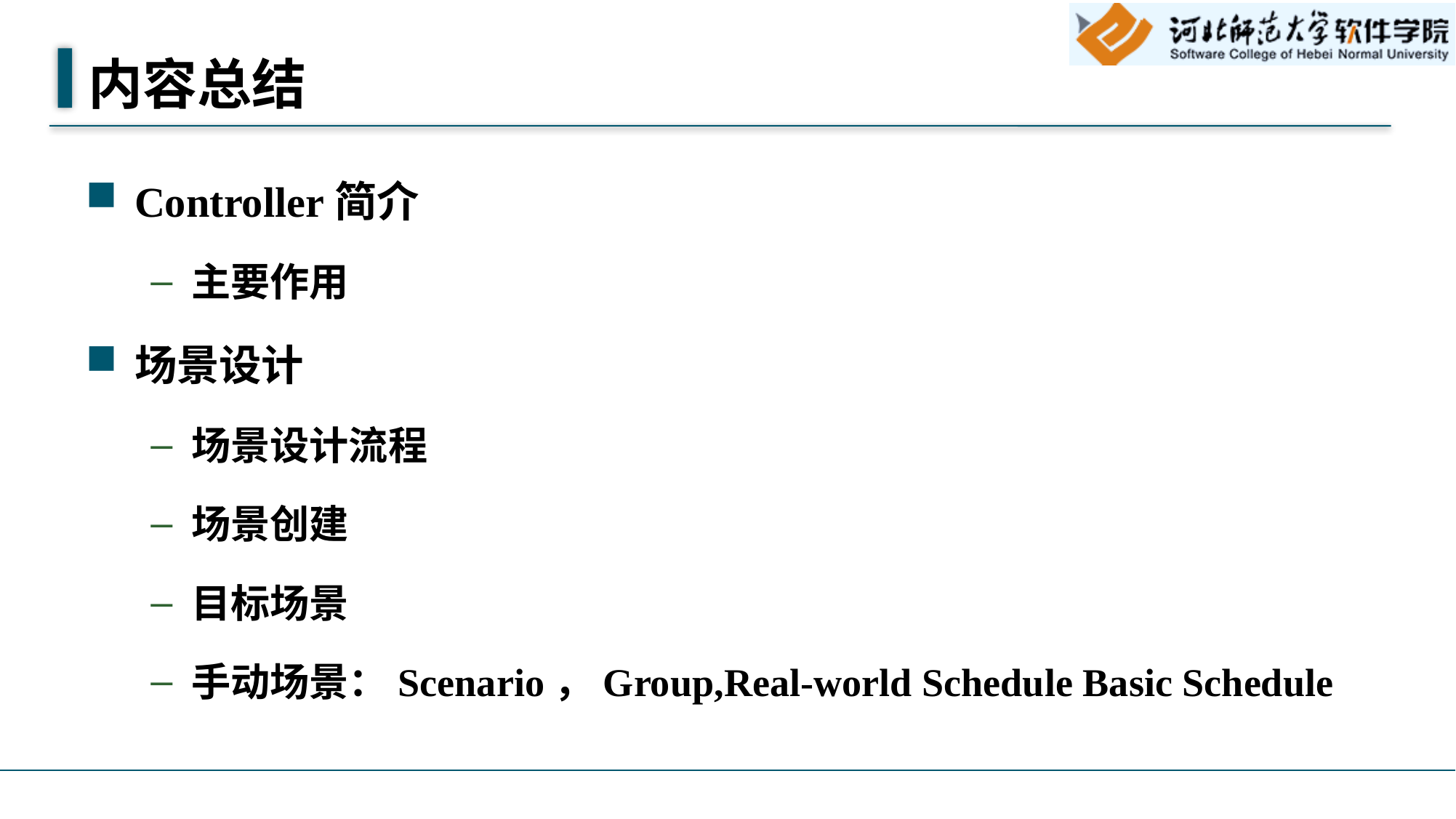

# 内容总结
Controller简介
主要作用
场景设计
场景设计流程
场景创建
目标场景
手动场景：Scenario，Group,Real-world Schedule Basic Schedule